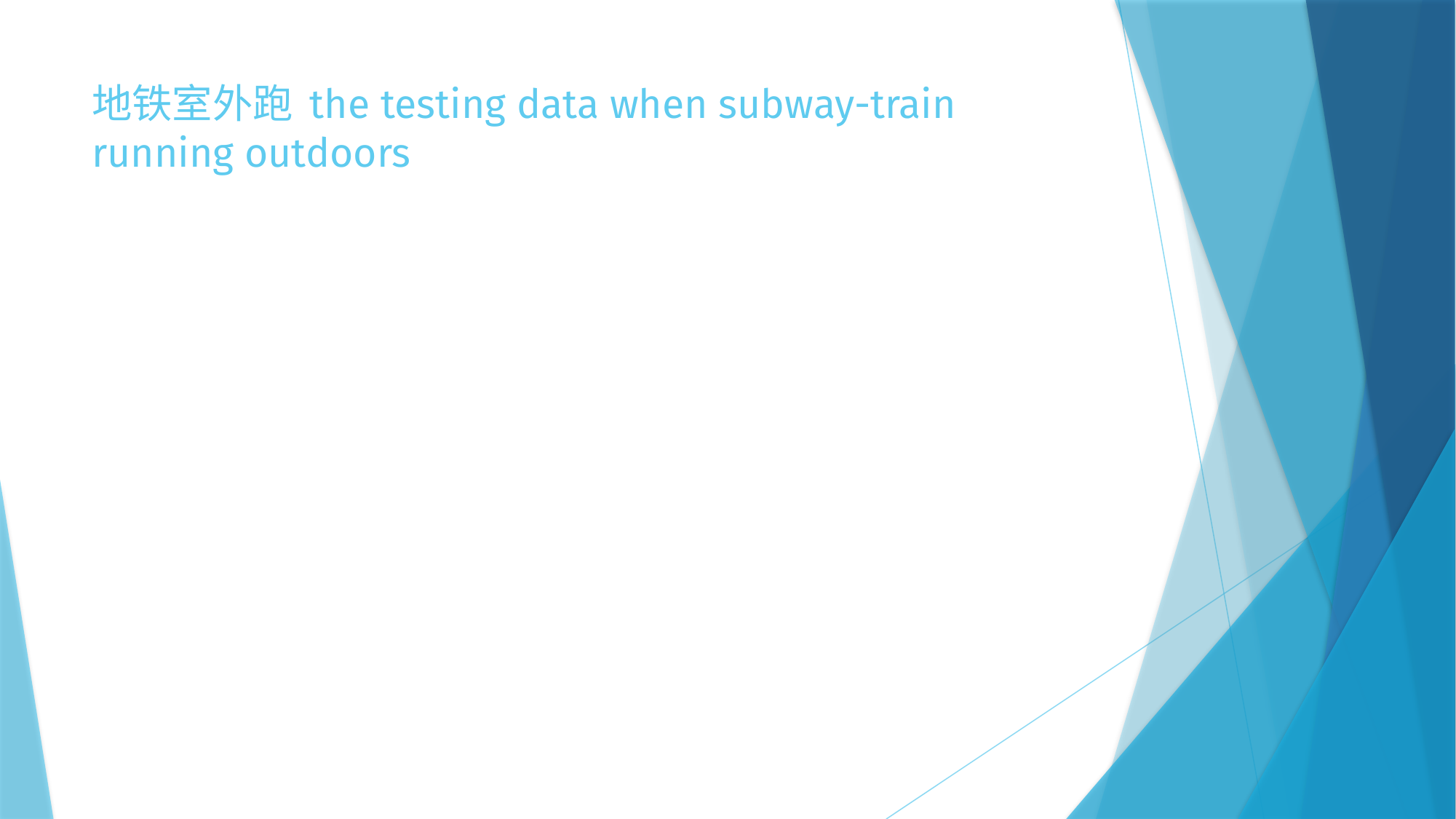

# 地铁室外跑 the testing data when subway-train running outdoors